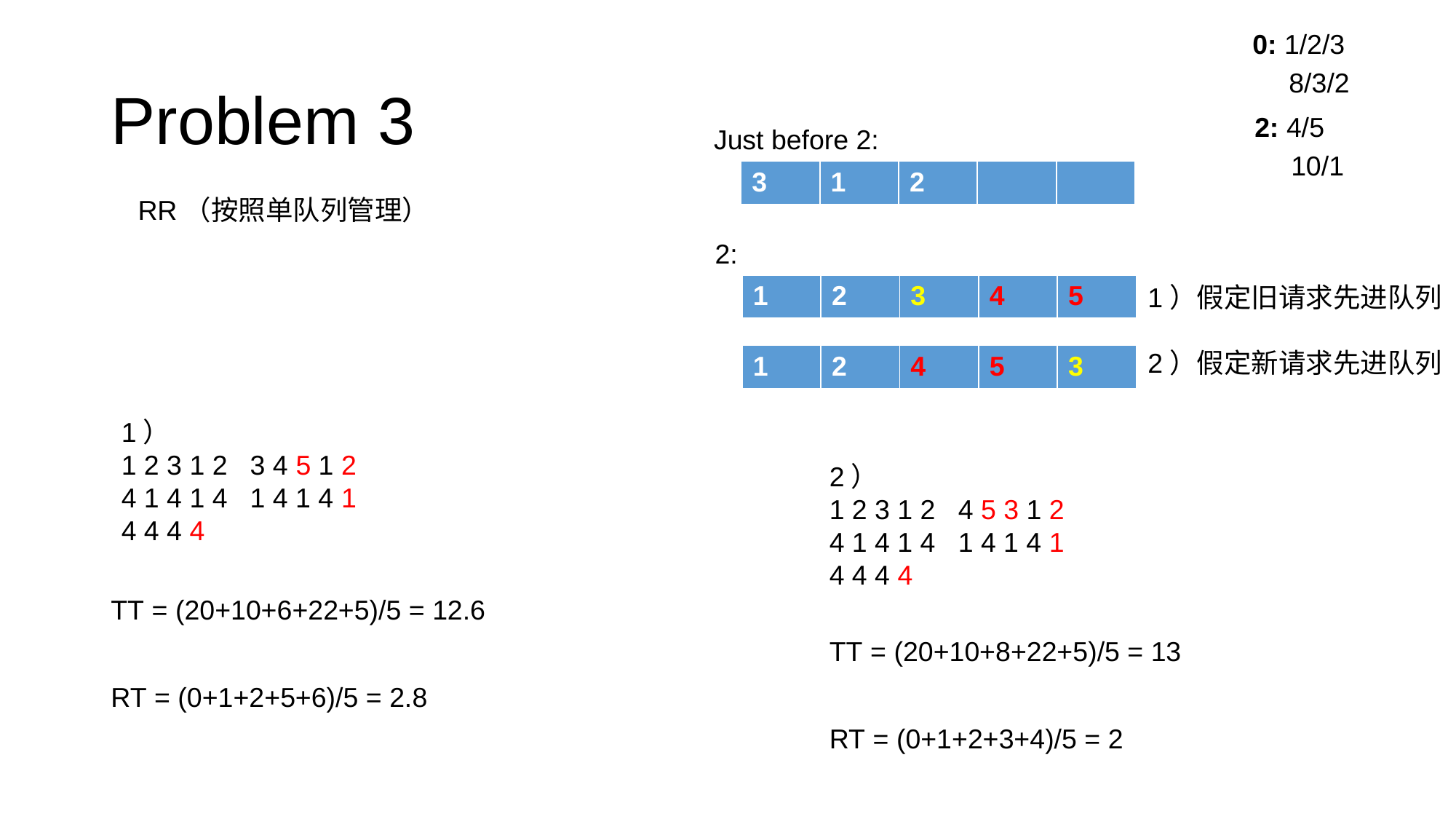

0: 1/2/3
# Problem 3
8/3/2
2: 4/5
Just before 2:
10/1
| 3 | 1 | 2 |  |  |
| --- | --- | --- | --- | --- |
RR（按照单队列管理）
2:
| 1 | 2 | 3 | 4 | 5 |
| --- | --- | --- | --- | --- |
1）假定旧请求先进队列

2）假定新请求先进队列
| 1 | 2 | 4 | 5 | 3 |
| --- | --- | --- | --- | --- |
1）
1 2 3 1 2   3 4 5 1 2
4 1 4 1 4   1 4 1 4 1
4 4 4 4
2）
1 2 3 1 2   4 5 3 1 2
4 1 4 1 4   1 4 1 4 1
4 4 4 4
TT = (20+10+6+22+5)/5 = 12.6
TT = (20+10+8+22+5)/5 = 13
RT = (0+1+2+5+6)/5 = 2.8
RT = (0+1+2+3+4)/5 = 2